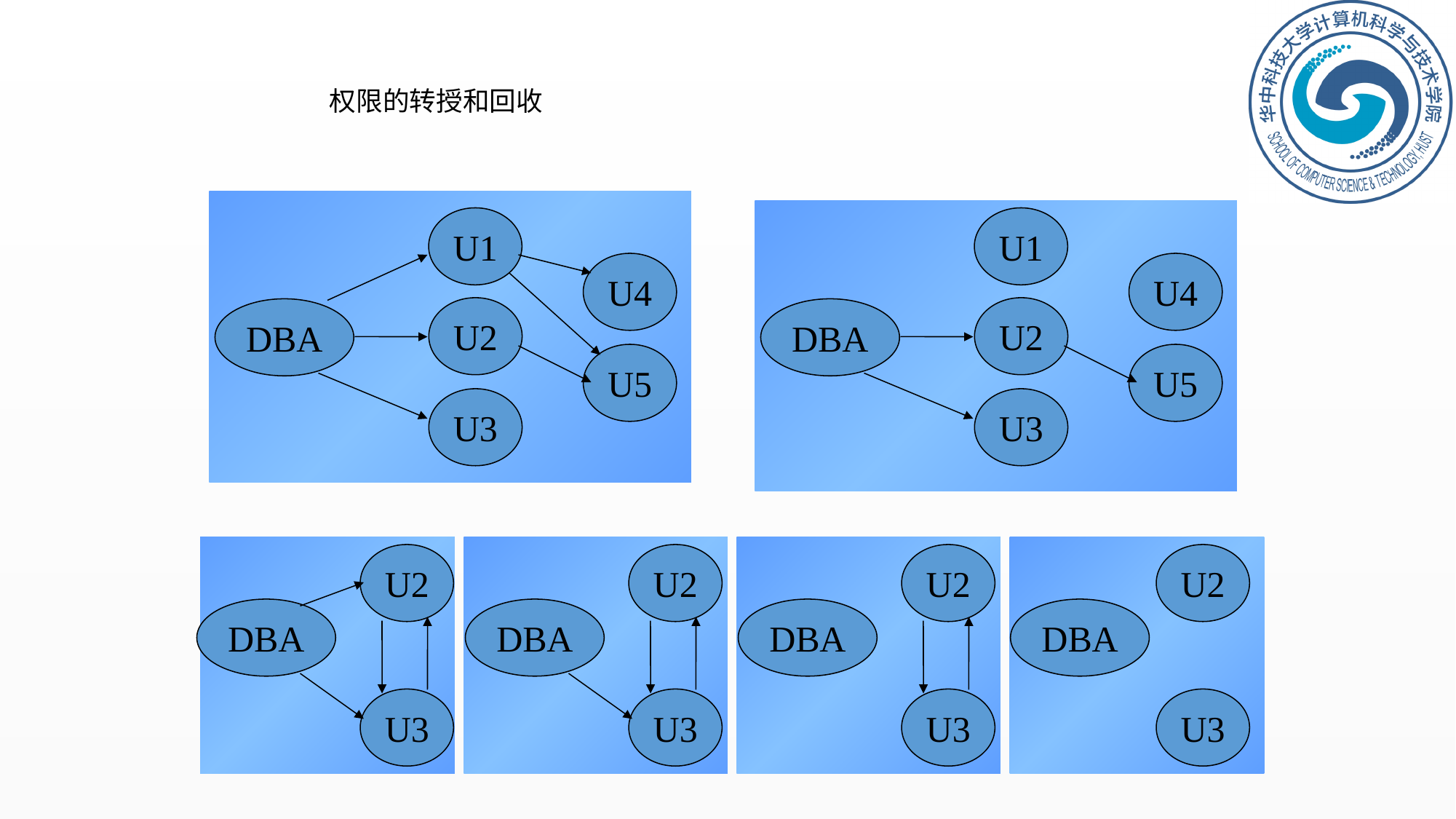

# 权限的转授和回收

U1
U4

U2
DBA

U5

U3
U1
U4
U2
DBA

U5

U3

U2

DBA

U3
U2
DBA

U3
U2
DBA

U3
U2
DBA
U3